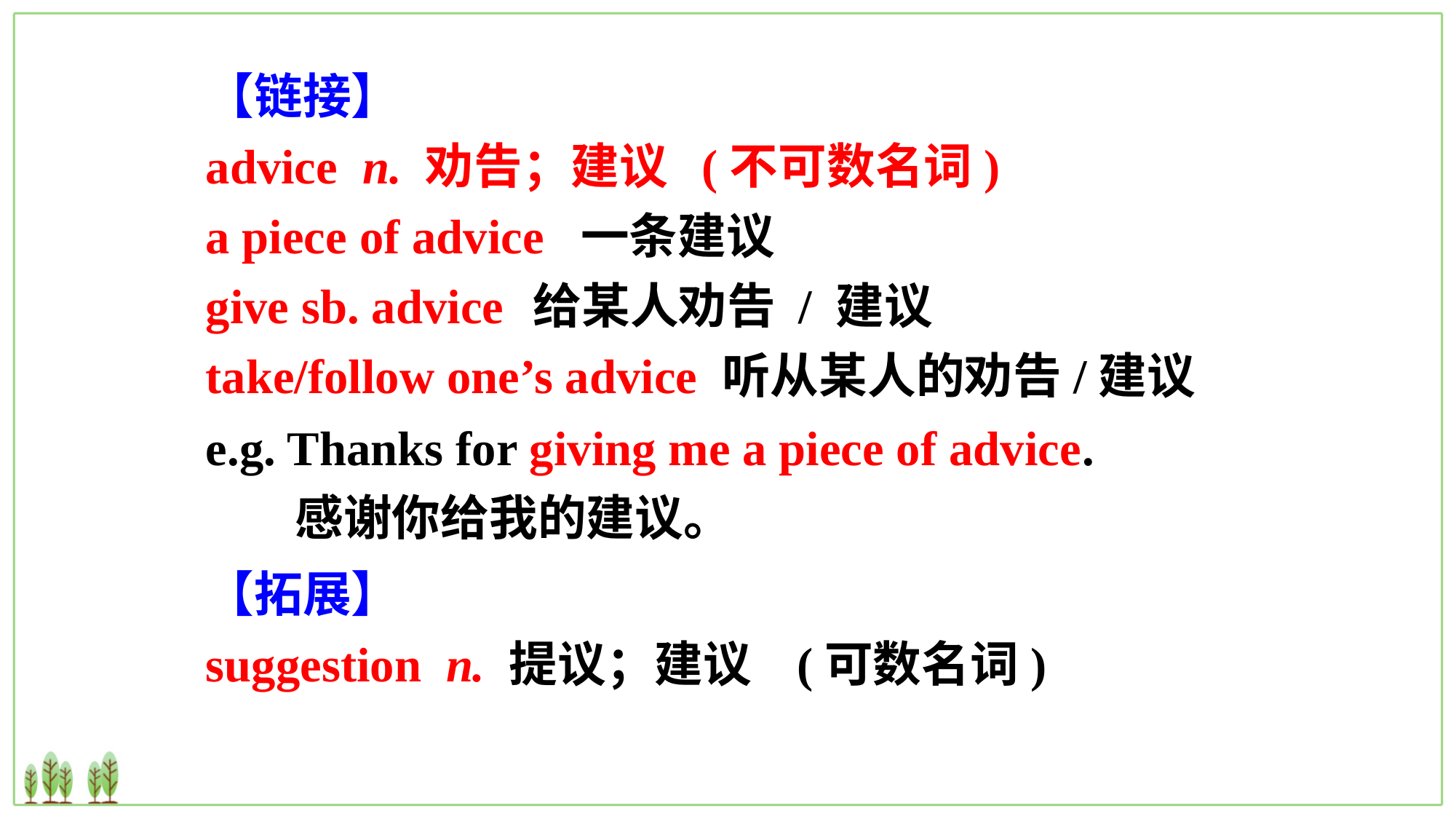

【链接】
advice  n. 劝告；建议  (不可数名词)
a piece of advice  一条建议
give sb. advice  	给某人劝告 / 建议
take/follow one’s advice 听从某人的劝告/建议
e.g. Thanks for giving me a piece of advice.
       感谢你给我的建议。
【拓展】
suggestion  n. 提议；建议   (可数名词)